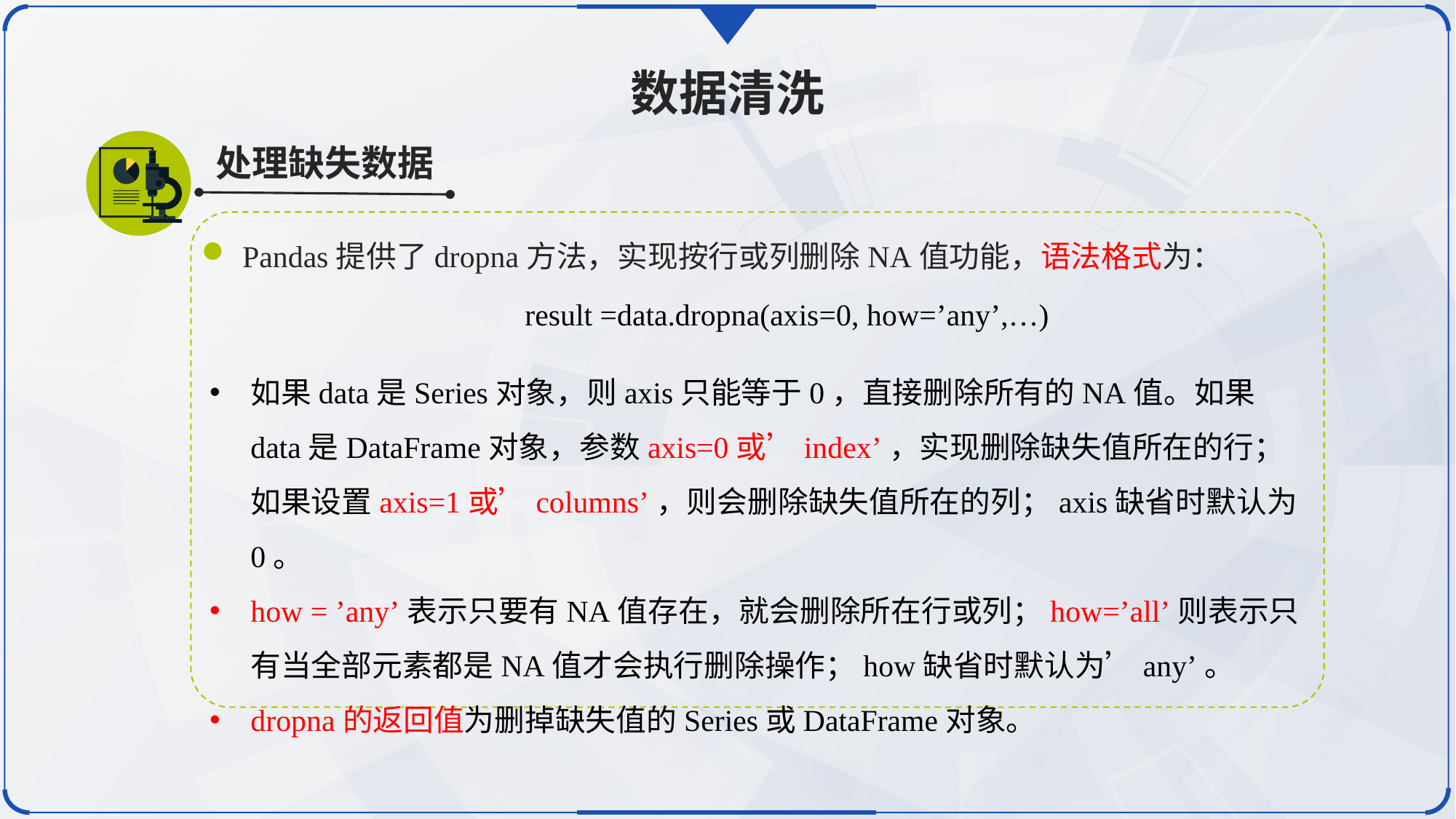

数据清洗

处理缺失数据

Pandas提供了dropna方法，实现按行或列删除NA值功能，语法格式为：
result =data.dropna(axis=0, how=’any’,…)
如果data是Series对象，则axis只能等于0，直接删除所有的NA值。如果data是DataFrame对象，参数axis=0或’index’，实现删除缺失值所在的行；如果设置axis=1或’columns’，则会删除缺失值所在的列；axis缺省时默认为0。
how = ’any’表示只要有NA值存在，就会删除所在行或列；how=’all’则表示只有当全部元素都是NA值才会执行删除操作；how缺省时默认为’any’。
dropna的返回值为删掉缺失值的Series或DataFrame对象。